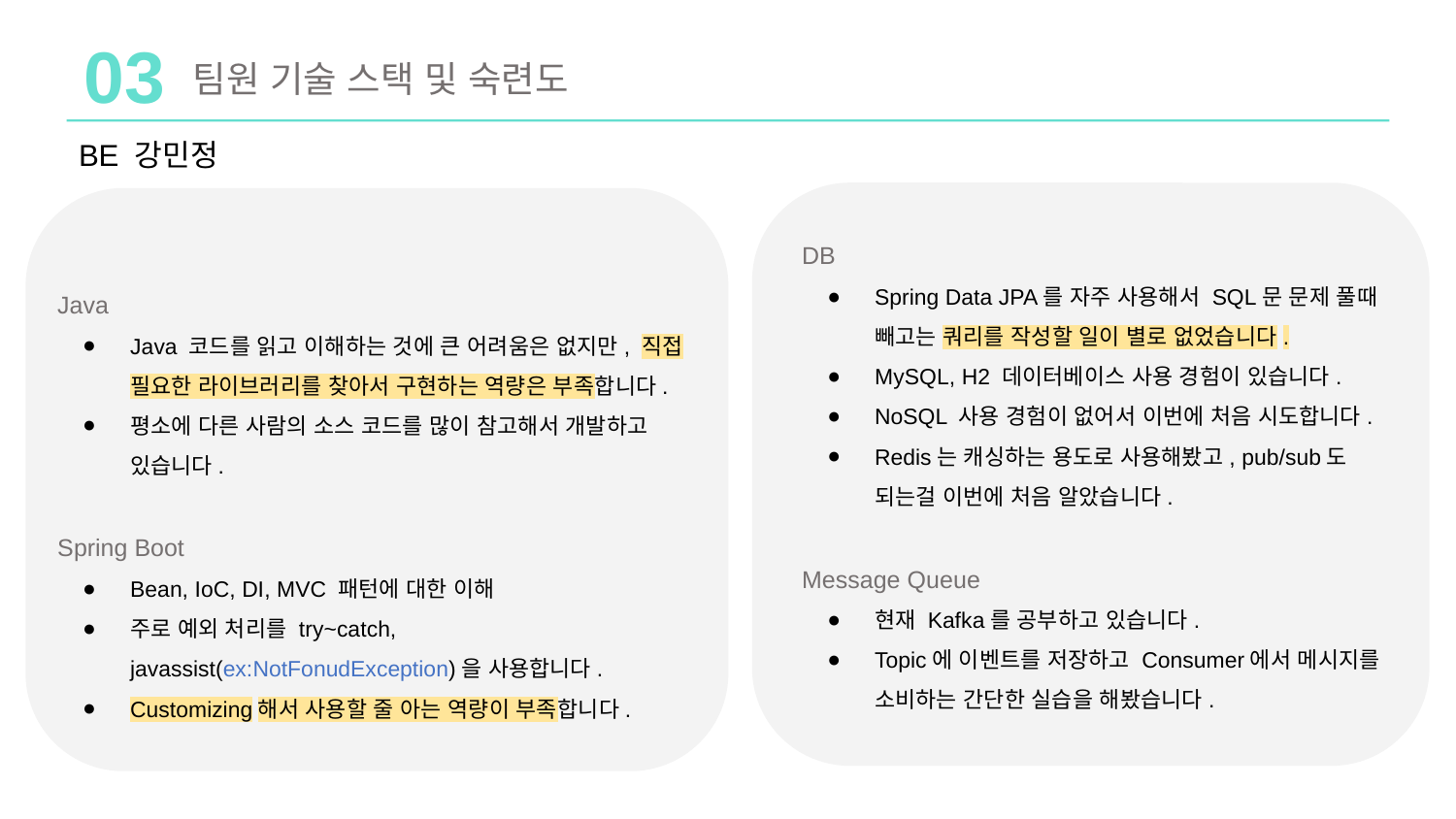

03
팀원 기술 스택 및 숙련도

BE 강민정

DB
Spring Data JPA를 자주 사용해서 SQL문 문제 풀때 빼고는 쿼리를 작성할 일이 별로 없었습니다.
MySQL, H2 데이터베이스 사용 경험이 있습니다.
NoSQL 사용 경험이 없어서 이번에 처음 시도합니다.
Redis는 캐싱하는 용도로 사용해봤고, pub/sub도 되는걸 이번에 처음 알았습니다.

Message Queue
현재 Kafka를 공부하고 있습니다.
Topic에 이벤트를 저장하고 Consumer에서 메시지를 소비하는 간단한 실습을 해봤습니다.

Java
Java 코드를 읽고 이해하는 것에 큰 어려움은 없지만, 직접 필요한 라이브러리를 찾아서 구현하는 역량은 부족합니다.
평소에 다른 사람의 소스 코드를 많이 참고해서 개발하고 있습니다.

Spring Boot
Bean, IoC, DI, MVC 패턴에 대한 이해
주로 예외 처리를 try~catch, javassist(ex:NotFonudException)을 사용합니다.
Customizing해서 사용할 줄 아는 역량이 부족합니다.